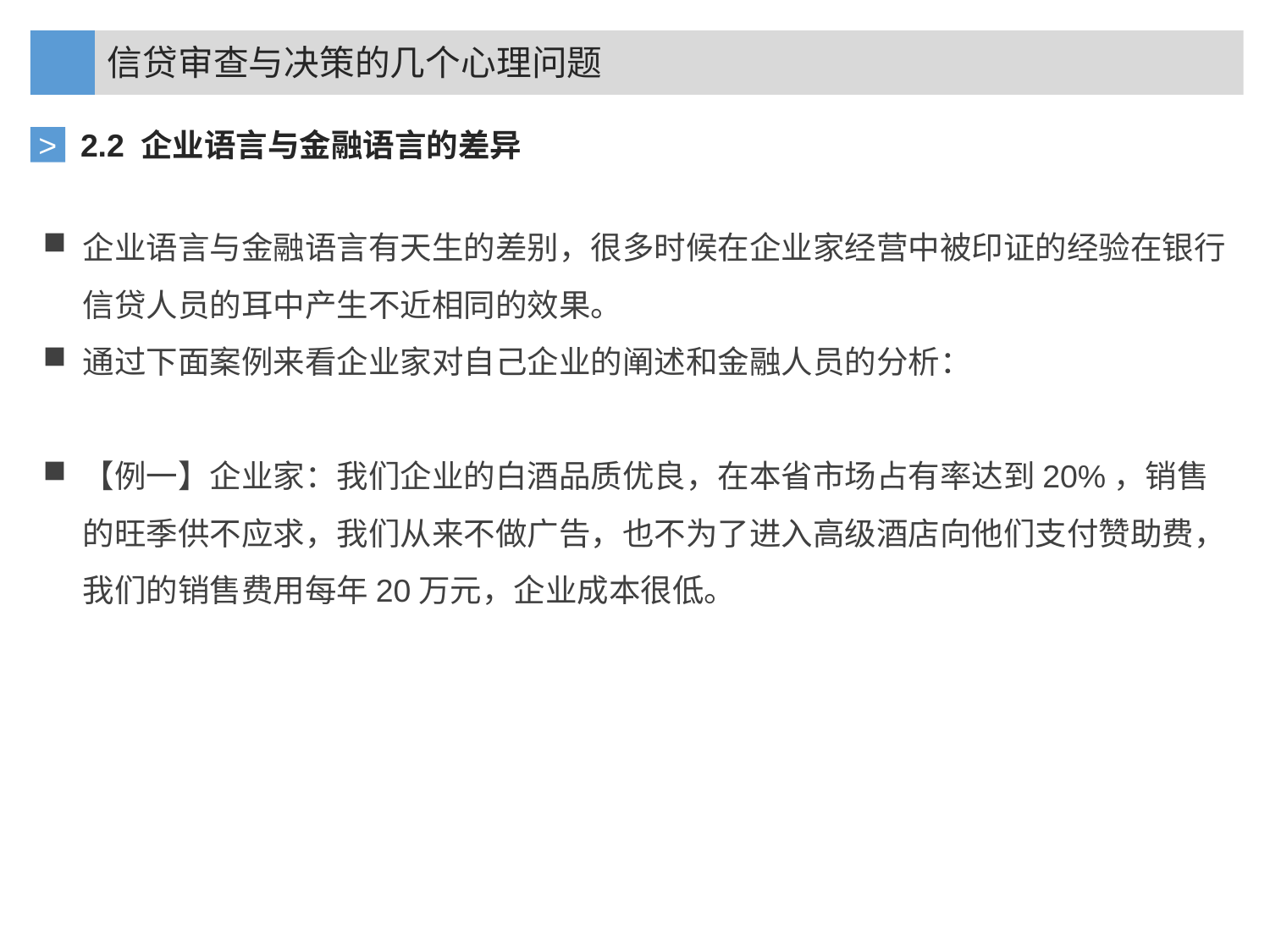

信贷审查与决策的几个心理问题
2.2 企业语言与金融语言的差异
>
企业语言与金融语言有天生的差别，很多时候在企业家经营中被印证的经验在银行信贷人员的耳中产生不近相同的效果。
通过下面案例来看企业家对自己企业的阐述和金融人员的分析：

【例一】企业家：我们企业的白酒品质优良，在本省市场占有率达到20%，销售的旺季供不应求，我们从来不做广告，也不为了进入高级酒店向他们支付赞助费，我们的销售费用每年20万元，企业成本很低。